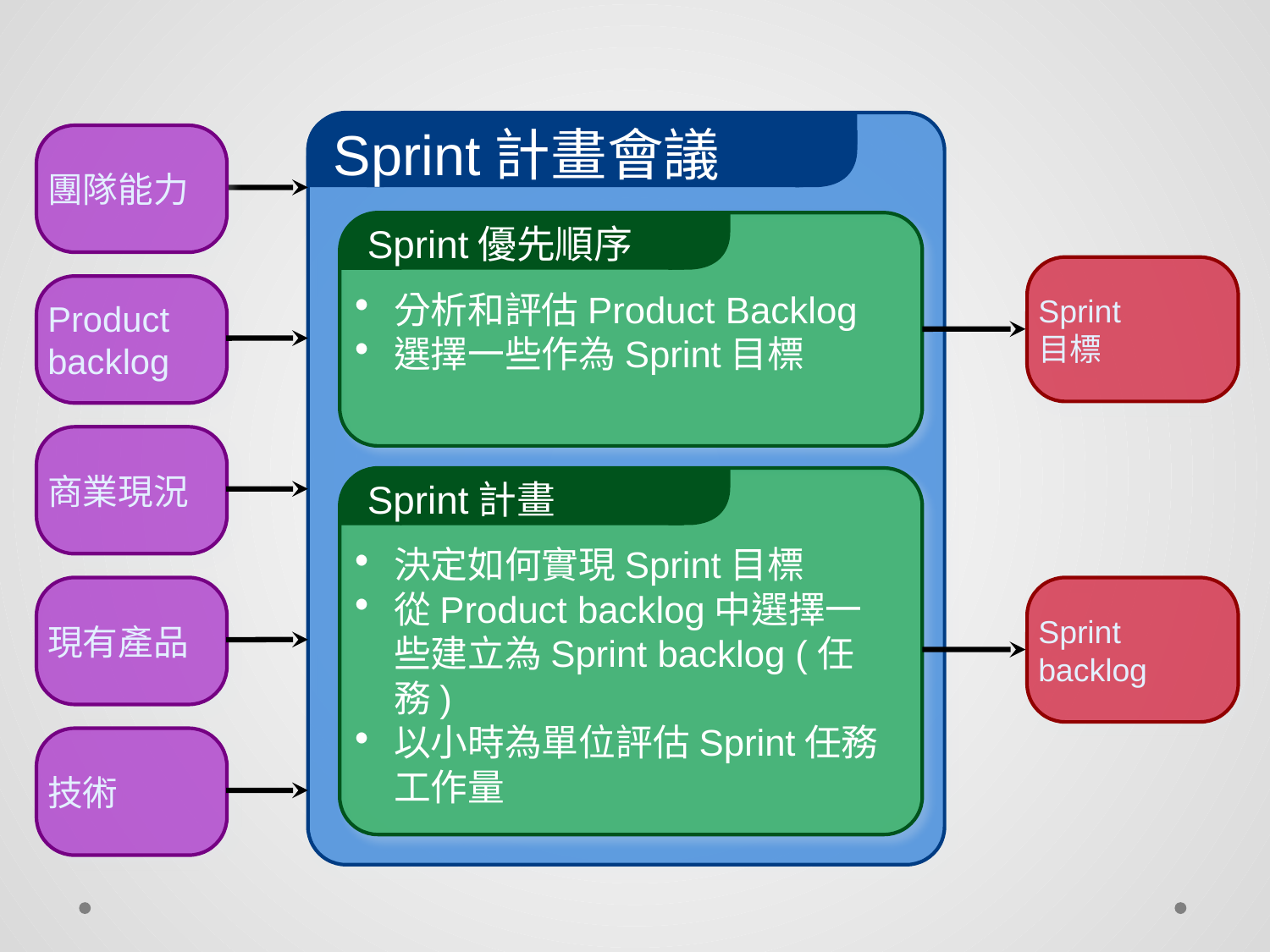

Sprint計畫會議

團隊能力

Sprint優先順序

分析和評估Product Backlog
選擇一些作為Sprint目標
Sprint
目標

Product backlog

商業現況

Sprint計畫

決定如何實現Sprint目標
從Product backlog中選擇一些建立為Sprint backlog (任務)
以小時為單位評估Sprint任務工作量

現有產品
Sprint backlog

技術